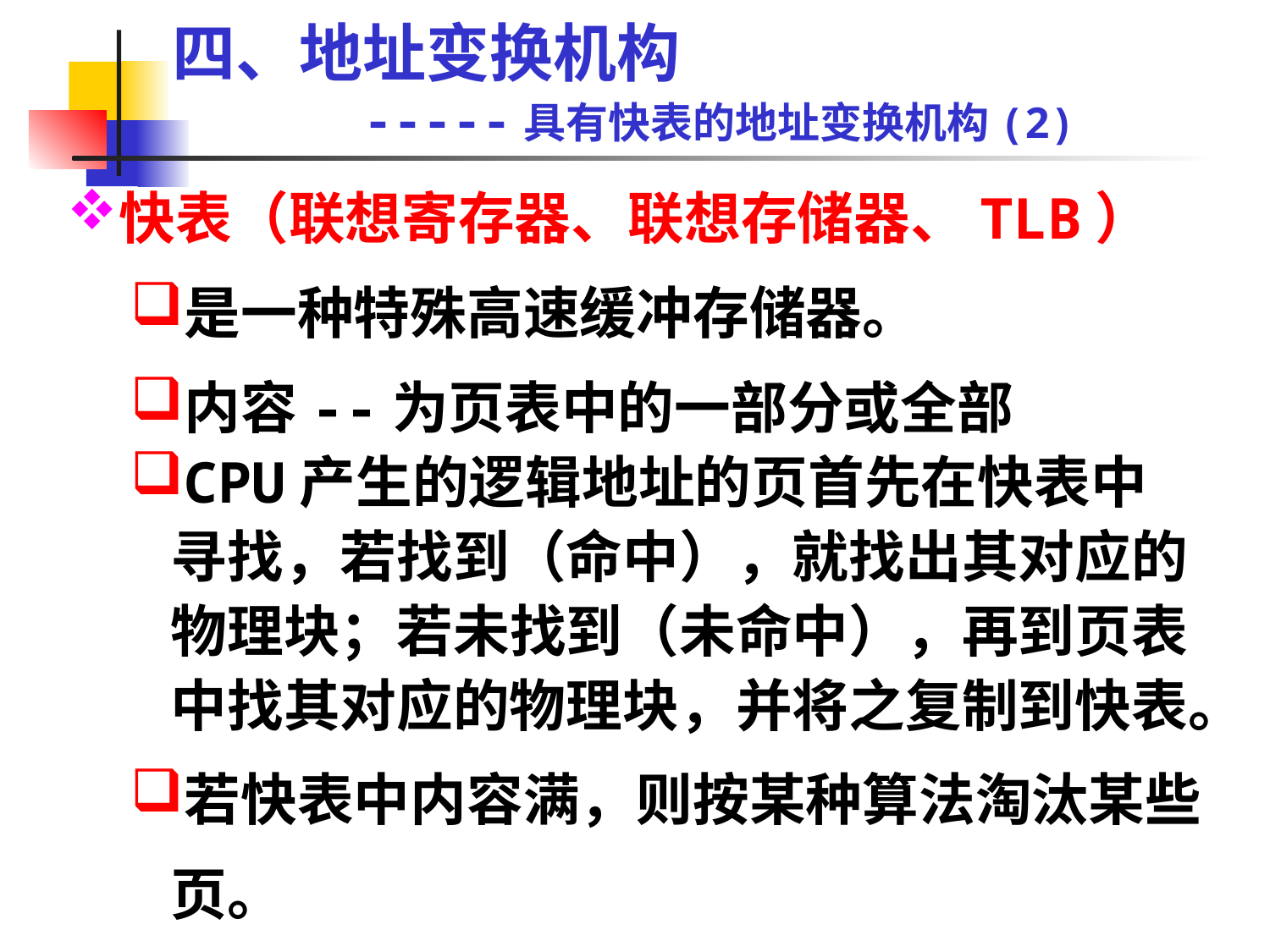

# 四、地址变换机构 -----具有快表的地址变换机构(2)
快表（联想寄存器、联想存储器、TLB）
是一种特殊高速缓冲存储器。
内容--为页表中的一部分或全部
CPU产生的逻辑地址的页首先在快表中寻找，若找到（命中），就找出其对应的物理块；若未找到（未命中），再到页表中找其对应的物理块，并将之复制到快表。
若快表中内容满，则按某种算法淘汰某些页。